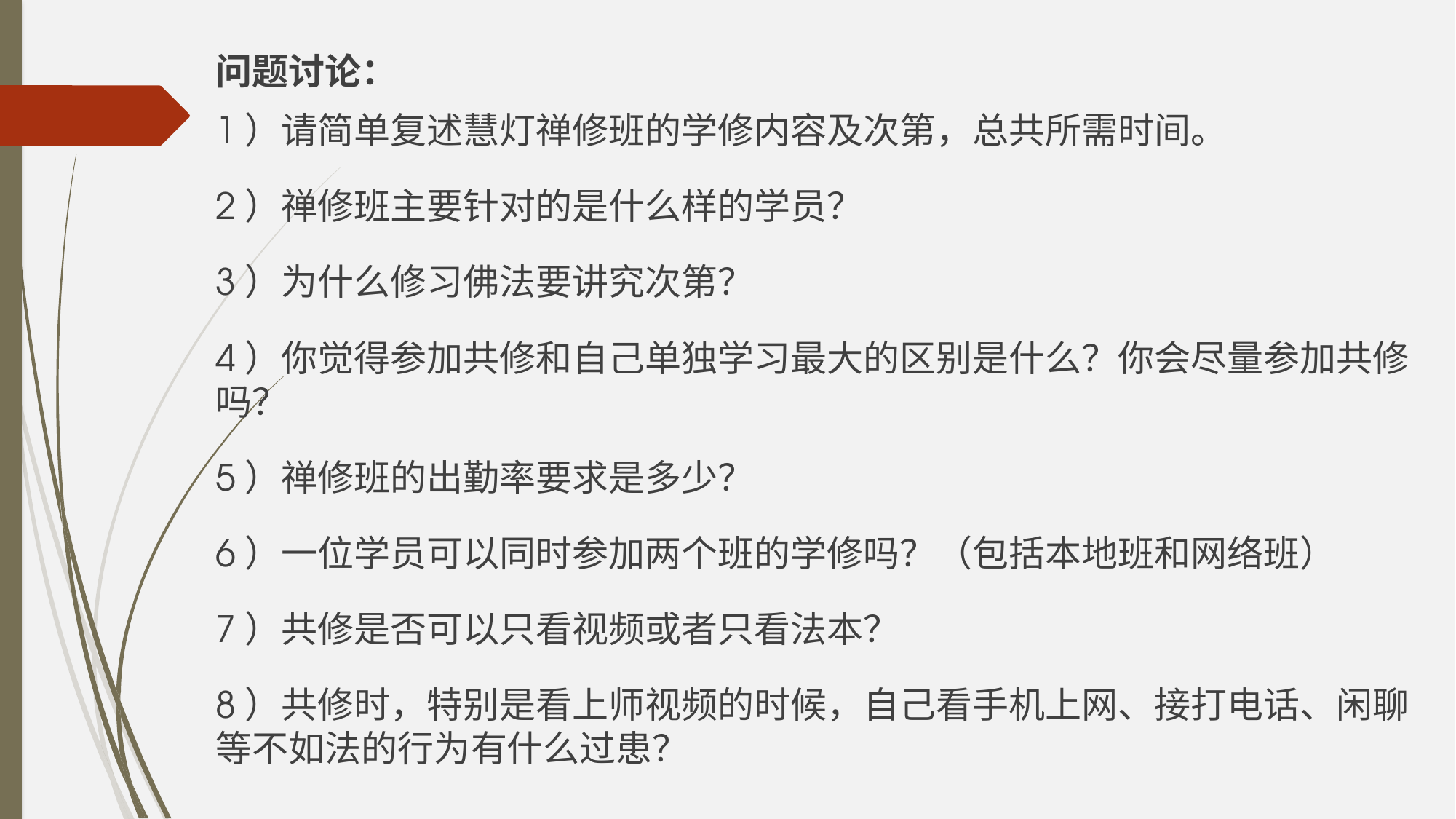

问题讨论：
1）请简单复述慧灯禅修班的学修内容及次第，总共所需时间。

2）禅修班主要针对的是什么样的学员？

3）为什么修习佛法要讲究次第？

4）你觉得参加共修和自己单独学习最大的区别是什么？你会尽量参加共修吗？

5）禅修班的出勤率要求是多少？

6）一位学员可以同时参加两个班的学修吗？（包括本地班和网络班）

7）共修是否可以只看视频或者只看法本？

8）共修时，特别是看上师视频的时候，自己看手机上网、接打电话、闲聊等不如法的行为有什么过患？